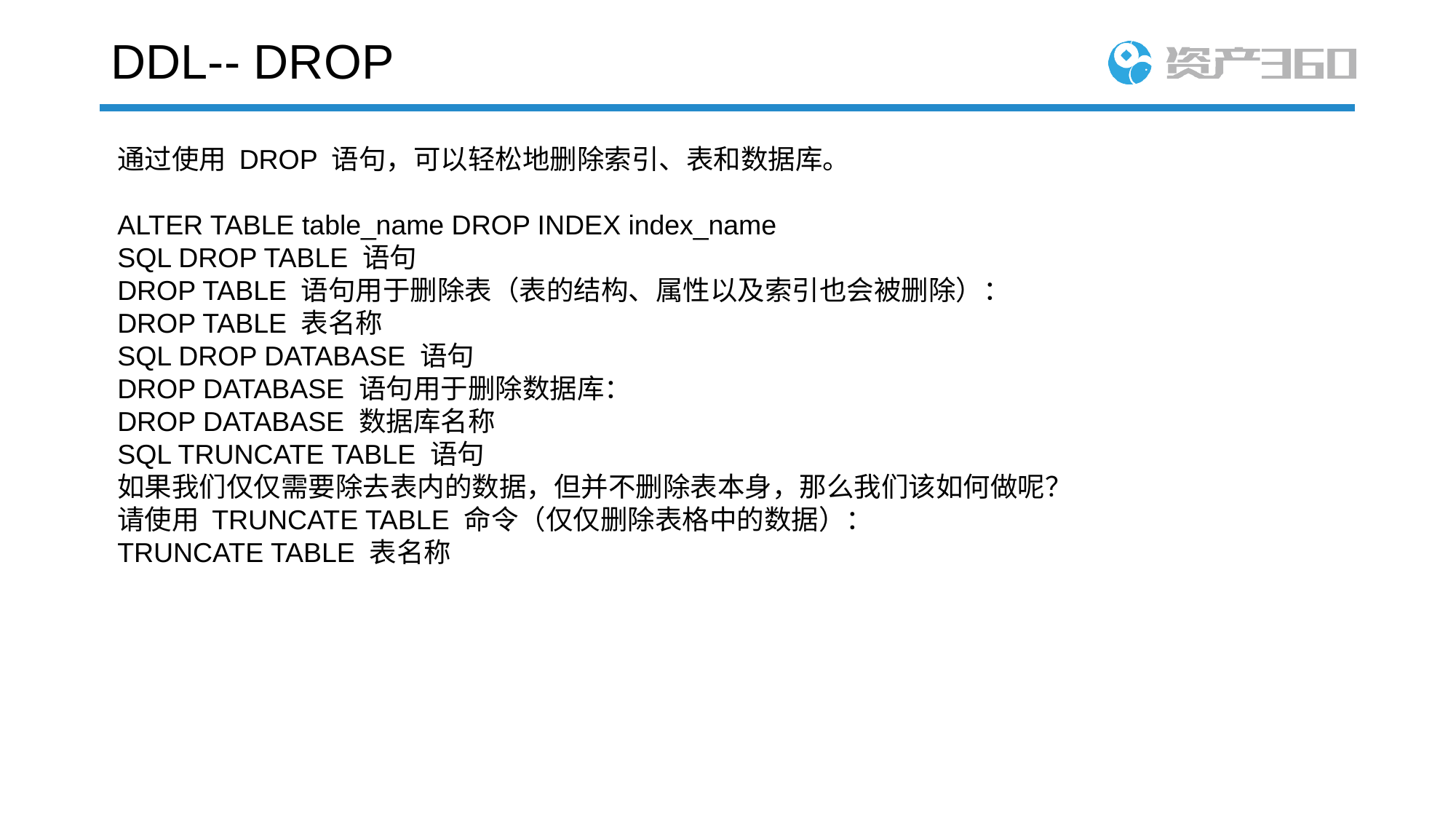

# DDL-- DROP
通过使用 DROP 语句，可以轻松地删除索引、表和数据库。

ALTER TABLE table_name DROP INDEX index_name
SQL DROP TABLE 语句
DROP TABLE 语句用于删除表（表的结构、属性以及索引也会被删除）：
DROP TABLE 表名称
SQL DROP DATABASE 语句
DROP DATABASE 语句用于删除数据库：
DROP DATABASE 数据库名称
SQL TRUNCATE TABLE 语句
如果我们仅仅需要除去表内的数据，但并不删除表本身，那么我们该如何做呢？
请使用 TRUNCATE TABLE 命令（仅仅删除表格中的数据）：
TRUNCATE TABLE 表名称
27